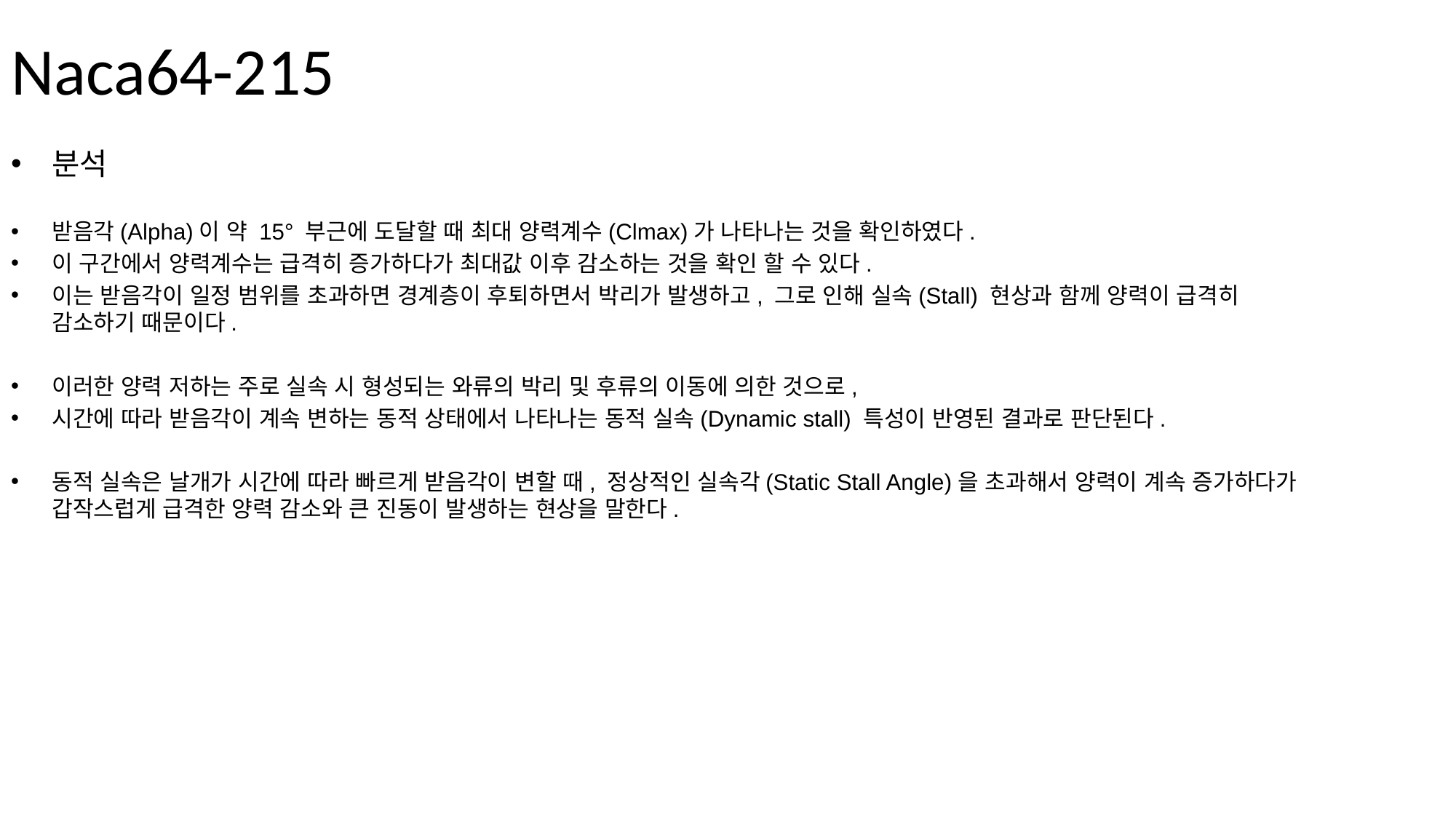

# Naca64-215
분석

받음각(Alpha)이 약 15° 부근에 도달할 때 최대 양력계수(Clmax)가 나타나는 것을 확인하였다.
이 구간에서 양력계수는 급격히 증가하다가 최대값 이후 감소하는 것을 확인 할 수 있다.
이는 받음각이 일정 범위를 초과하면 경계층이 후퇴하면서 박리가 발생하고, 그로 인해 실속(Stall) 현상과 함께 양력이 급격히 감소하기 때문이다.

이러한 양력 저하는 주로 실속 시 형성되는 와류의 박리 및 후류의 이동에 의한 것으로,
시간에 따라 받음각이 계속 변하는 동적 상태에서 나타나는 동적 실속(Dynamic stall) 특성이 반영된 결과로 판단된다.

동적 실속은 날개가 시간에 따라 빠르게 받음각이 변할 때, 정상적인 실속각(Static Stall Angle)을 초과해서 양력이 계속 증가하다가 갑작스럽게 급격한 양력 감소와 큰 진동이 발생하는 현상을 말한다.